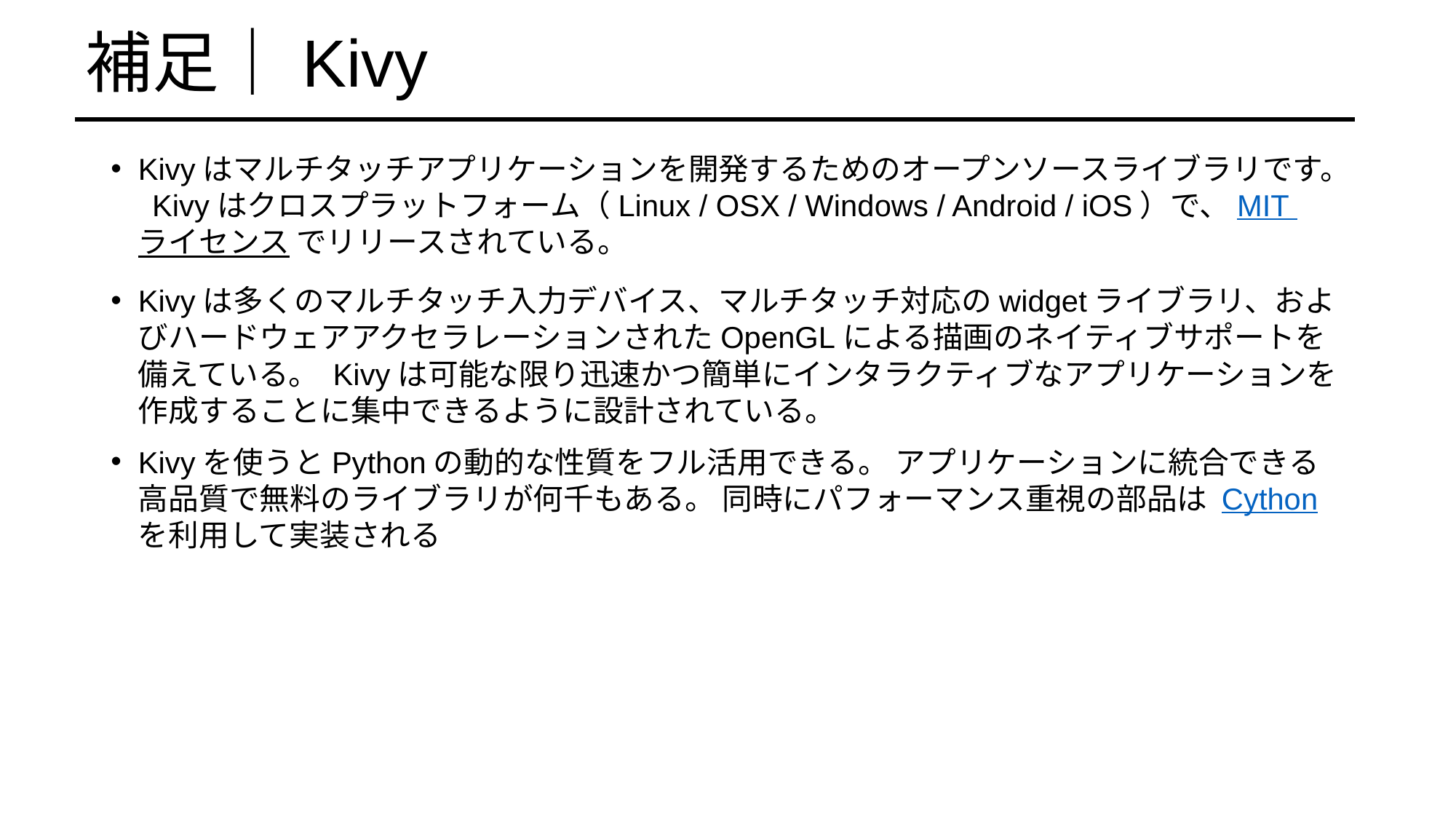

# 補足｜Kivy
Kivyはマルチタッチアプリケーションを開発するためのオープンソースライブラリです。 Kivyはクロスプラットフォーム（Linux / OSX / Windows / Android / iOS）で、MIT ライセンス でリリースされている。
Kivyは多くのマルチタッチ入力デバイス、マルチタッチ対応のwidgetライブラリ、およびハードウェアアクセラレーションされたOpenGLによる描画のネイティブサポートを備えている。 Kivyは可能な限り迅速かつ簡単にインタラクティブなアプリケーションを作成することに集中できるように設計されている。
Kivyを使うとPythonの動的な性質をフル活用できる。 アプリケーションに統合できる高品質で無料のライブラリが何千もある。 同時にパフォーマンス重視の部品は Cython を利用して実装される